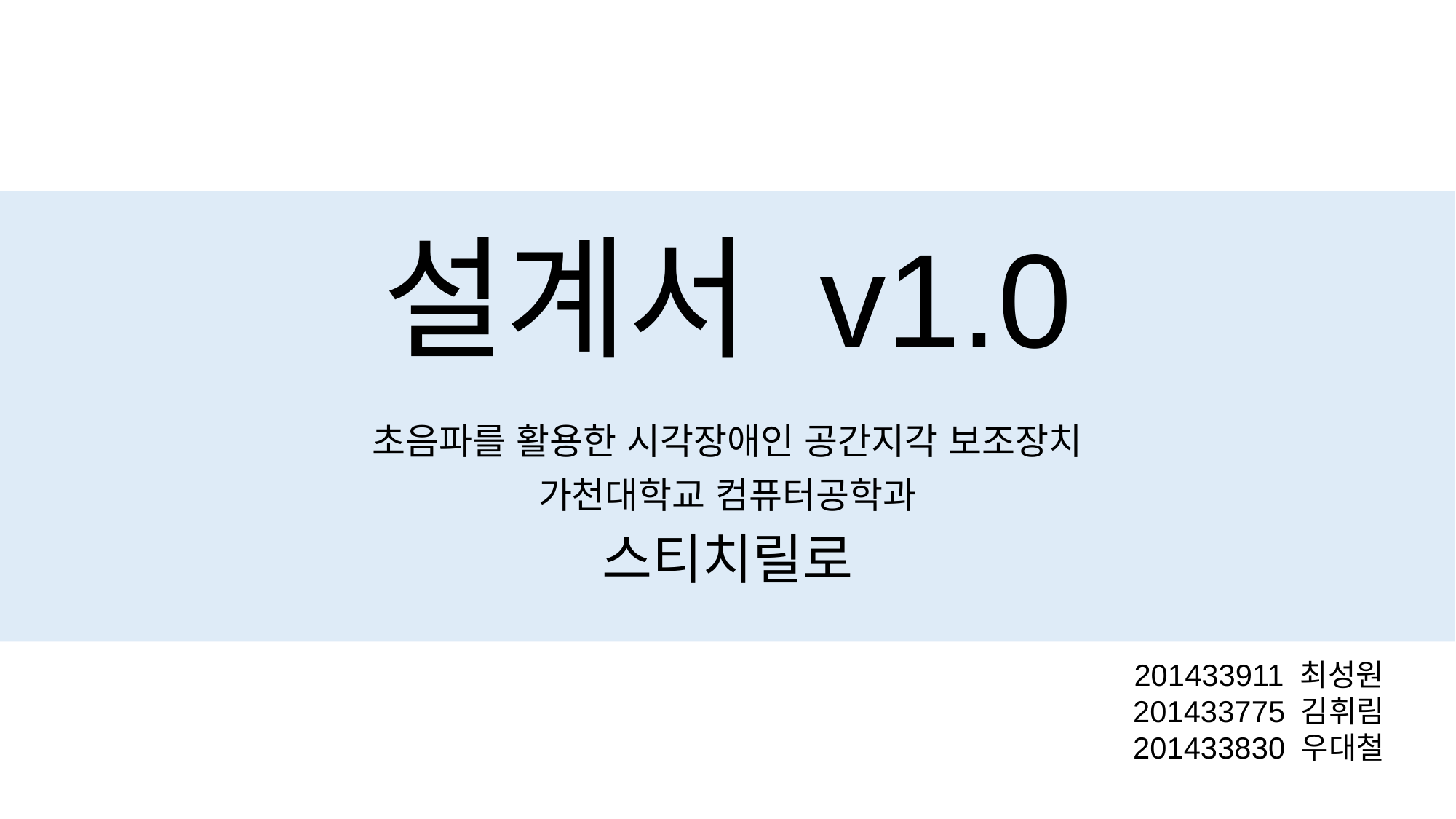

# 설계서 v1.0

초음파를 활용한 시각장애인 공간지각 보조장치
가천대학교 컴퓨터공학과
스티치릴로
201433911 최성원
201433775 김휘림
201433830 우대철